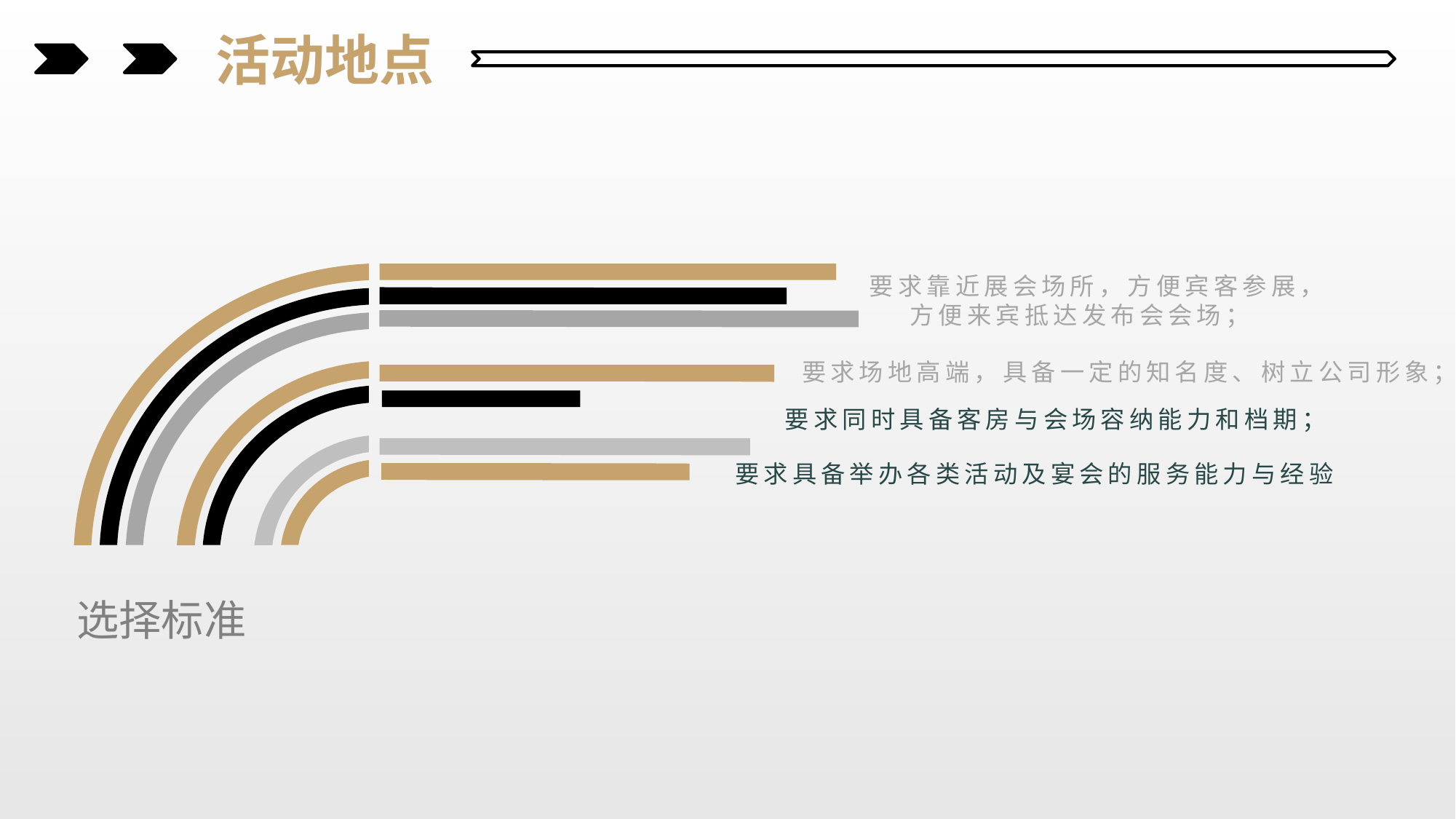

活动地点

要求靠近展会场所，方便宾客参展，方便来宾抵达发布会会场；

要求场地高端，具备一定的知名度、树立公司形象；

要求同时具备客房与会场容纳能力和档期；

要求具备举办各类活动及宴会的服务能力与经验

选择标准